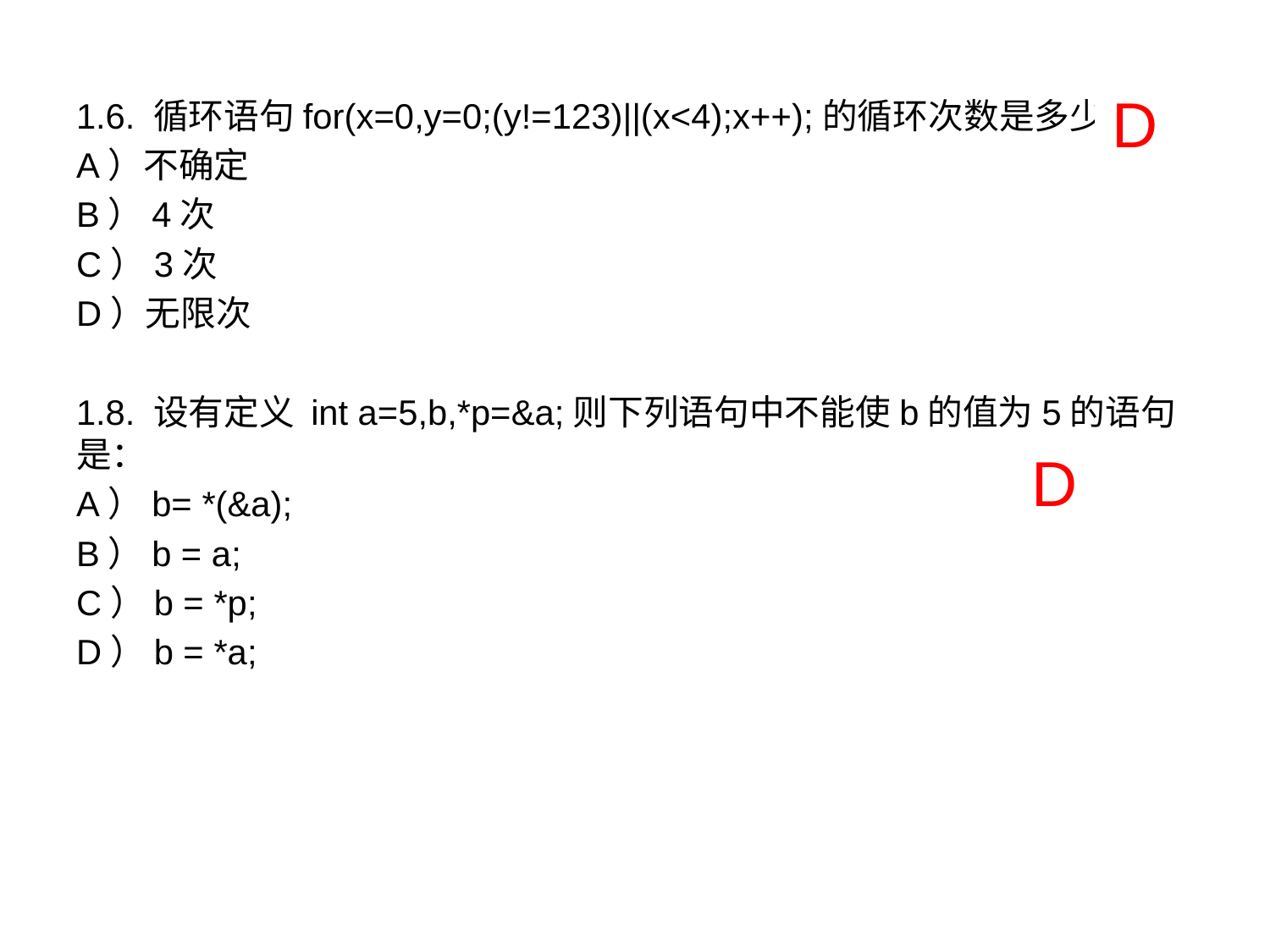

1.6. 循环语句for(x=0,y=0;(y!=123)||(x<4);x++);的循环次数是多少：
A）不确定
B）4次
C）3次
D）无限次

1.8. 设有定义 int a=5,b,*p=&a;则下列语句中不能使b的值为5的语句是：
A）b= *(&a);
B）b = a;
C）b = *p;
D）b = *a;

D
D